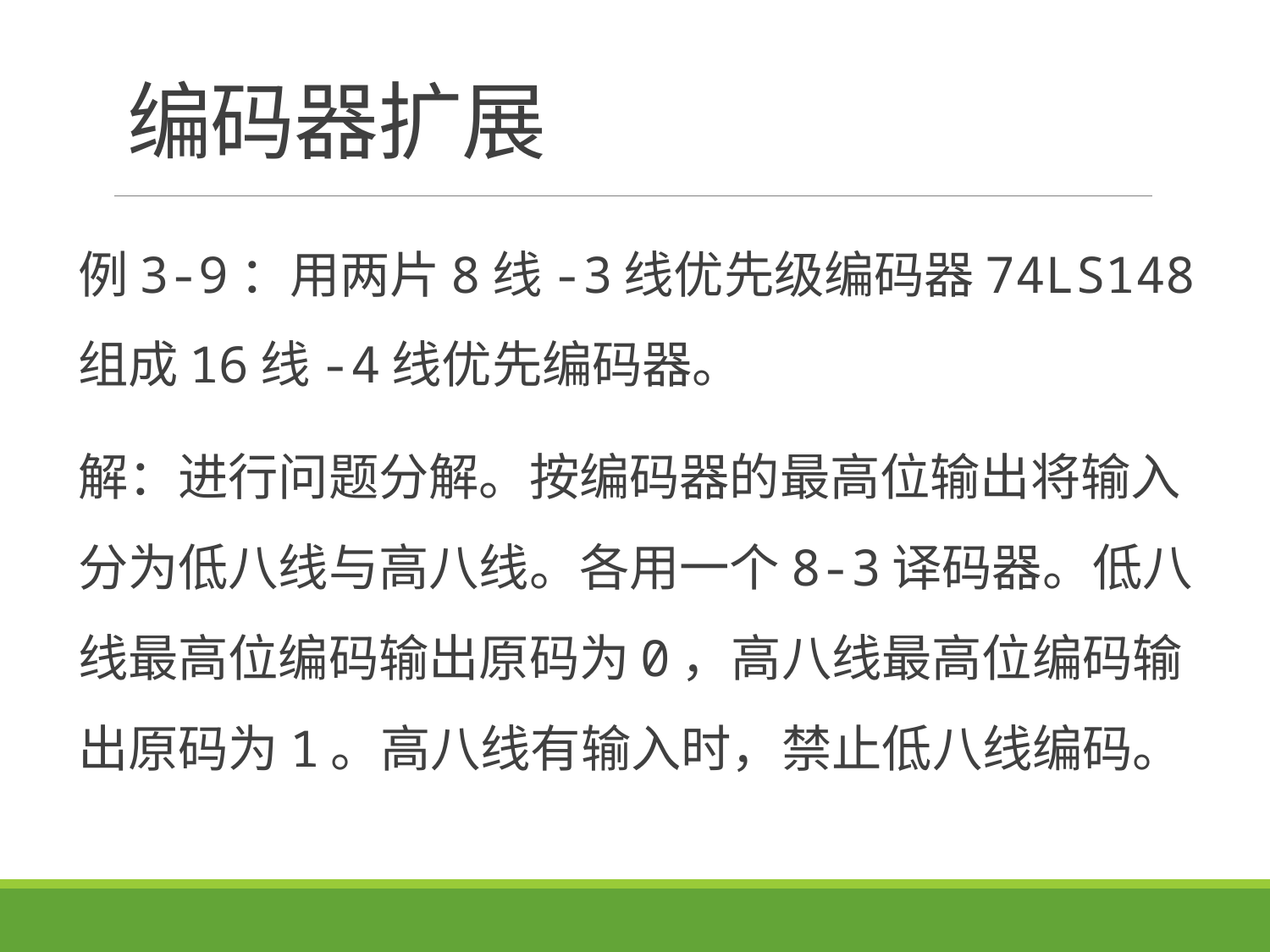

# 编码器扩展
例3-9：用两片8线-3线优先级编码器74LS148组成16线-4线优先编码器。
解：进行问题分解。按编码器的最高位输出将输入分为低八线与高八线。各用一个8-3译码器。低八线最高位编码输出原码为0，高八线最高位编码输出原码为1。高八线有输入时，禁止低八线编码。